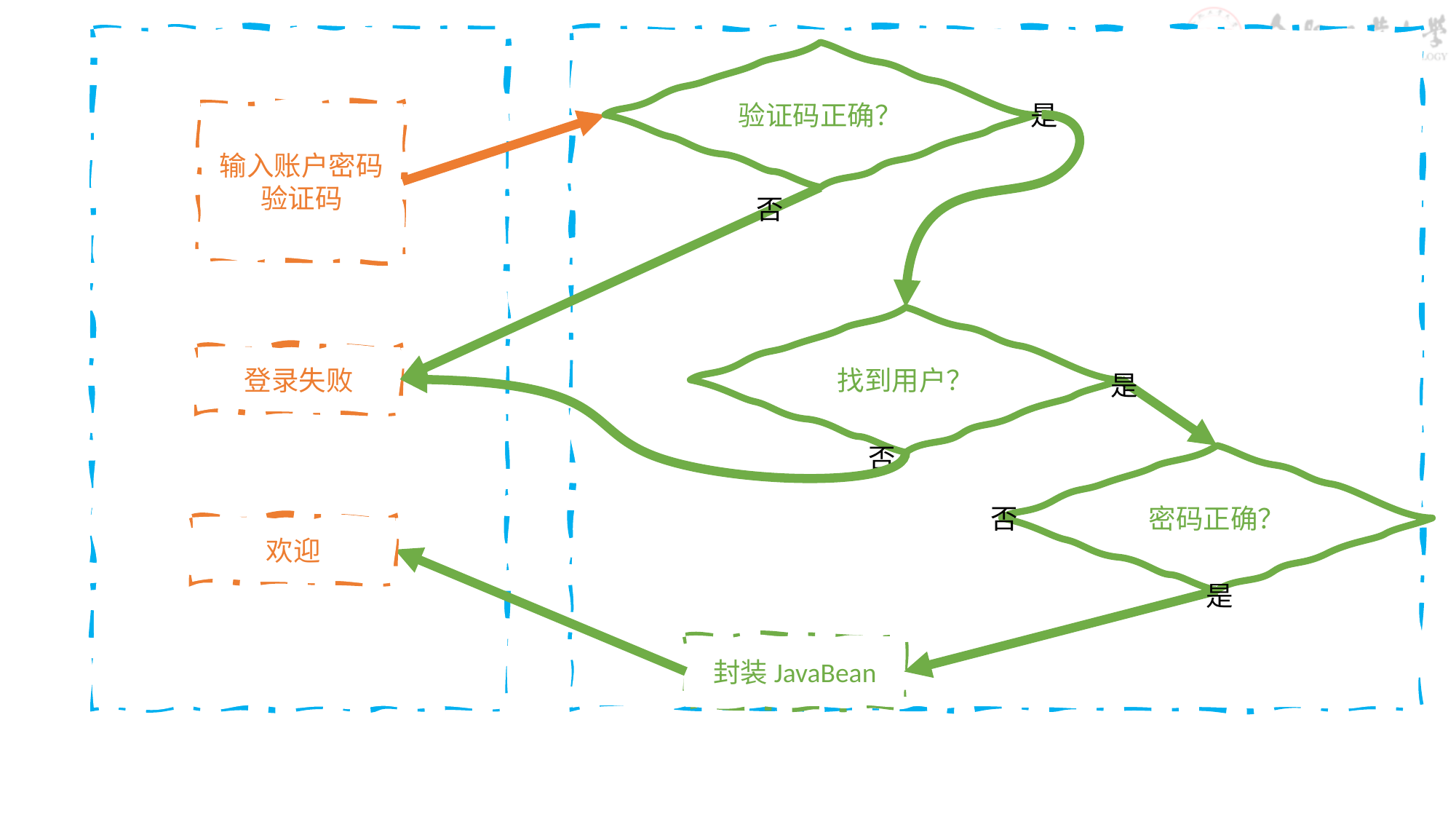

验证码正确？
是
输入账户密码验证码
否
找到用户？
登录失败
是
否
密码正确？
否
欢迎
是
封装JavaBean